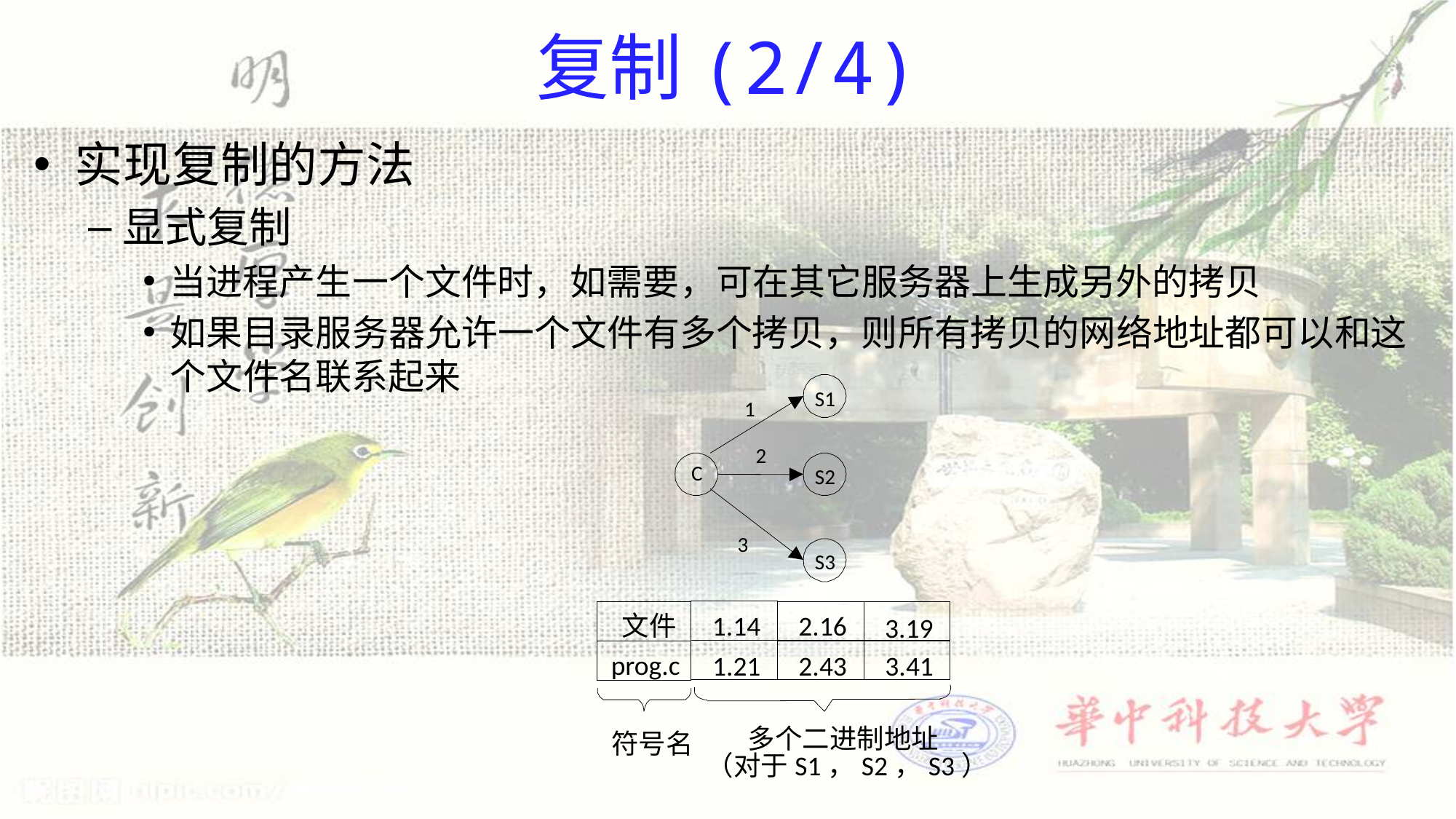

# 复制(2/4)
实现复制的方法
显式复制
当进程产生一个文件时，如需要，可在其它服务器上生成另外的拷贝
如果目录服务器允许一个文件有多个拷贝，则所有拷贝的网络地址都可以和这个文件名联系起来

S1
1

2

C

S2

3

S3

文件
prog.c

符号名

1.14
2.16
3.19
1.21
2.43
3.41
多个二进制地址
（对于S1，S2，S3）